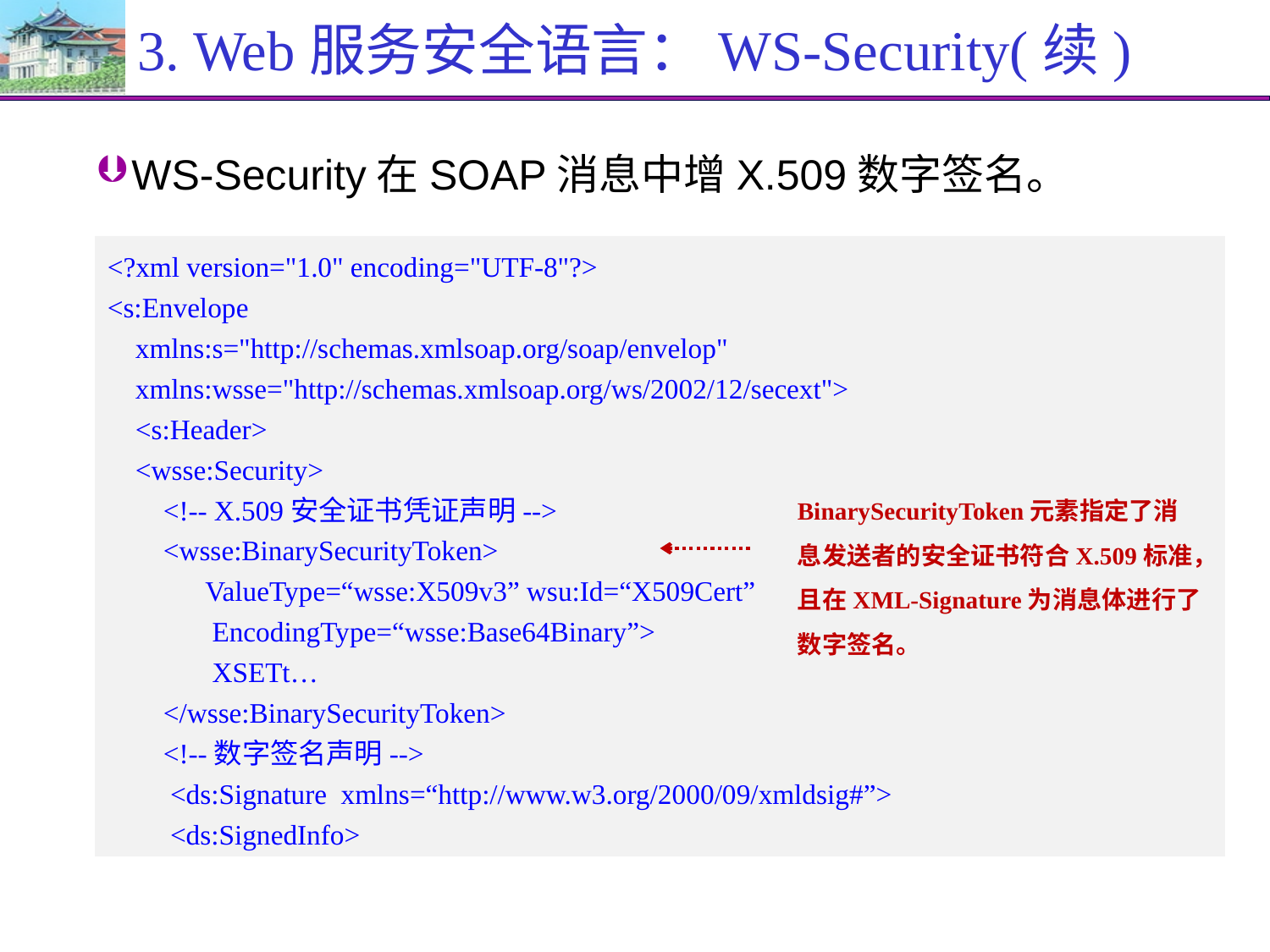

# 3. Web服务安全语言：WS-Security(续)
WS-Security在SOAP消息中增X.509数字签名。
<?xml version="1.0" encoding="UTF-8"?>
<s:Envelope
    xmlns:s="http://schemas.xmlsoap.org/soap/envelop"
    xmlns:wsse="http://schemas.xmlsoap.org/ws/2002/12/secext">
    <s:Header>
    <wsse:Security>
        <!-- X.509安全证书凭证声明-->
        <wsse:BinarySecurityToken>
              ValueType=“wsse:X509v3” wsu:Id=“X509Cert”
               EncodingType=“wsse:Base64Binary”>
               XSETt…
        </wsse:BinarySecurityToken>
        <!--数字签名声明-->
         <ds:Signature  xmlns=“http://www.w3.org/2000/09/xmldsig#”>
         <ds:SignedInfo>
BinarySecurityToken元素指定了消息发送者的安全证书符合X.509标准，且在XML-Signature为消息体进行了数字签名。